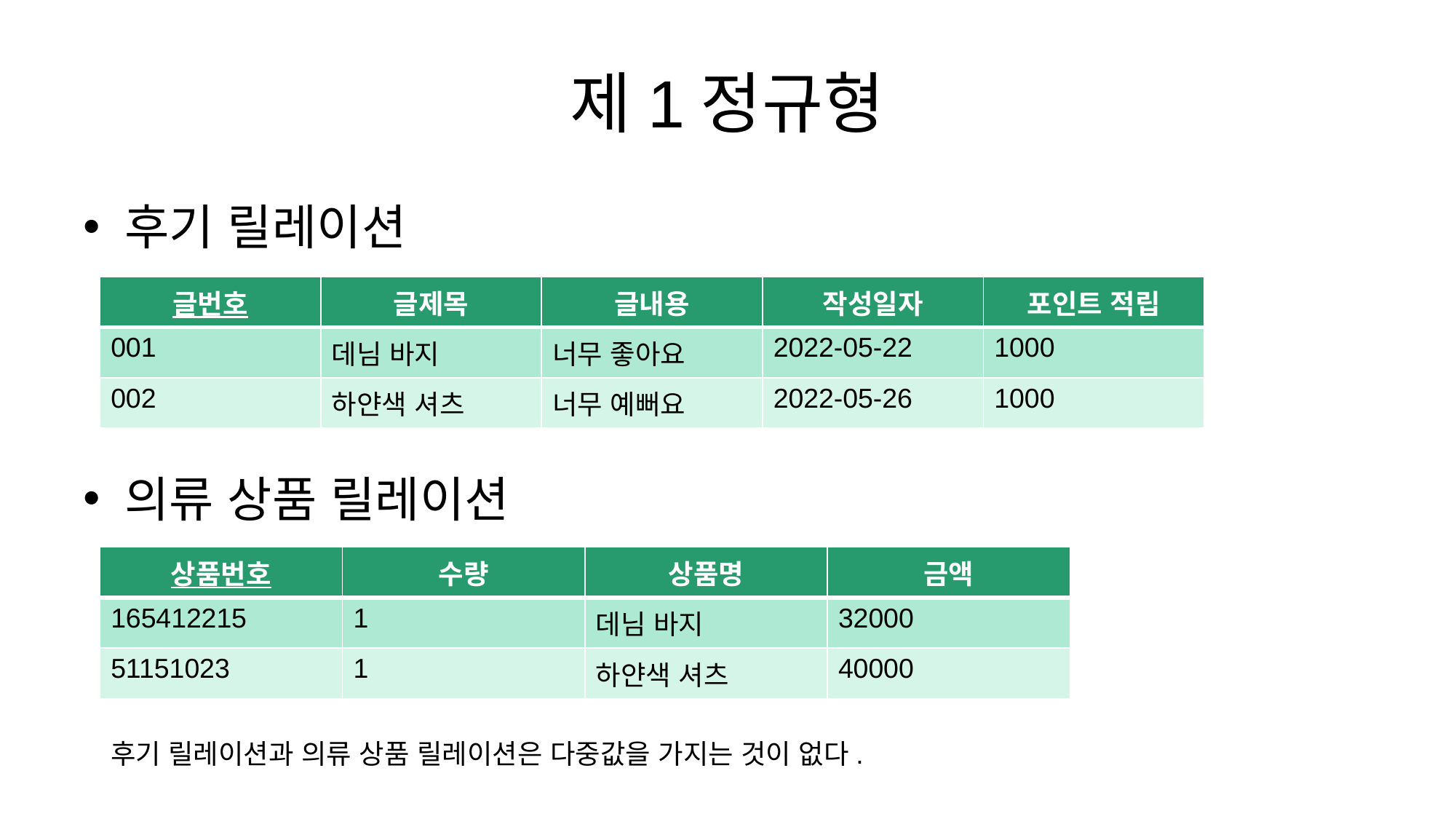

# 제1정규형
후기 릴레이션

의류 상품 릴레이션
| 글번호 | 글제목 | 글내용 | 작성일자 | 포인트 적립 |
| --- | --- | --- | --- | --- |
| 001 | 데님 바지 | 너무 좋아요 | 2022-05-22 | 1000 |
| 002 | 하얀색 셔츠 | 너무 예뻐요 | 2022-05-26 | 1000 |
| 상품번호 | 수량 | 상품명 | 금액 |
| --- | --- | --- | --- |
| 165412215 | 1 | 데님 바지 | 32000 |
| 51151023 | 1 | 하얀색 셔츠 | 40000 |
후기 릴레이션과 의류 상품 릴레이션은 다중값을 가지는 것이 없다.